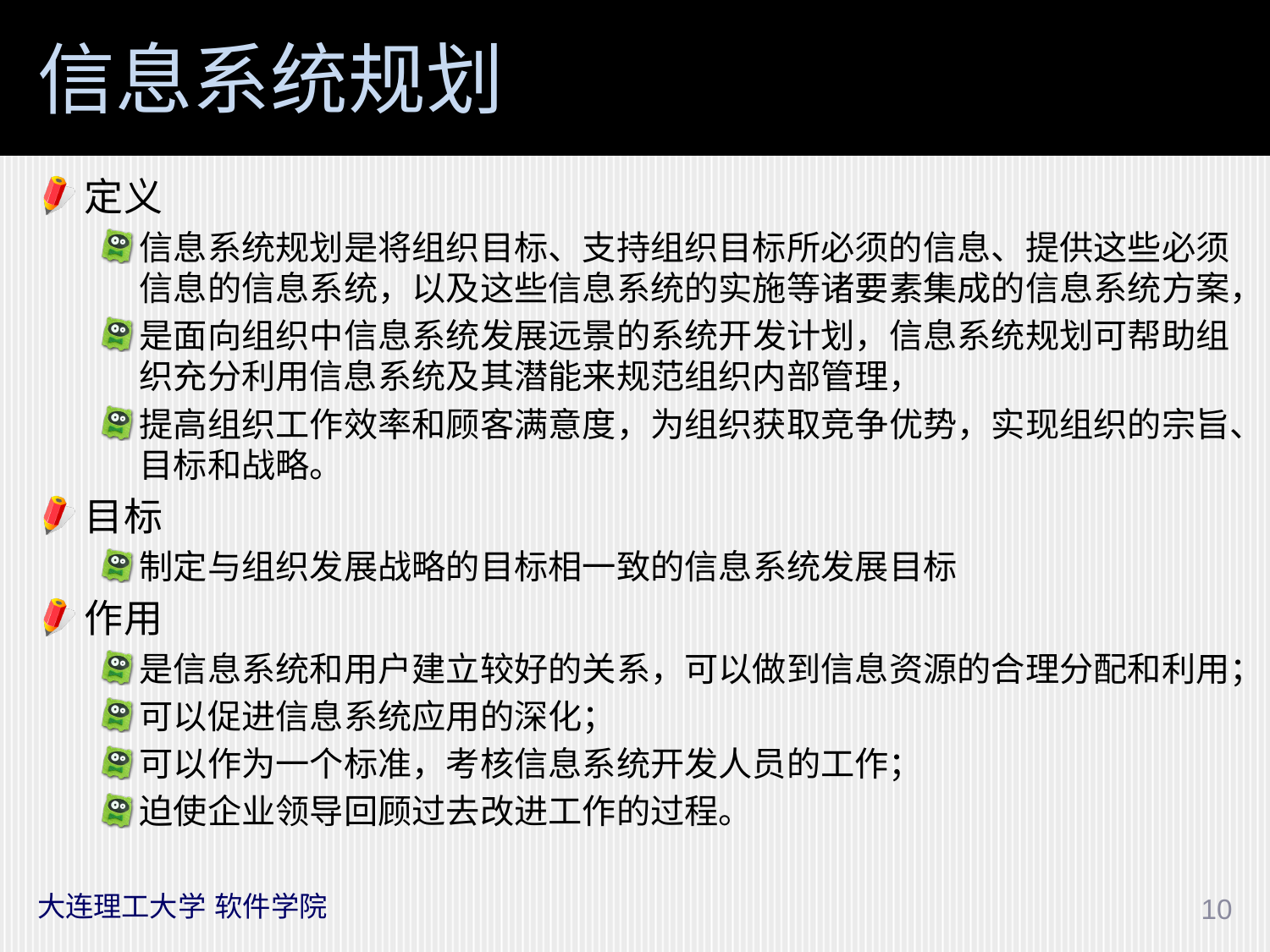

# 信息系统规划
定义
信息系统规划是将组织目标、支持组织目标所必须的信息、提供这些必须信息的信息系统，以及这些信息系统的实施等诸要素集成的信息系统方案，
是面向组织中信息系统发展远景的系统开发计划，信息系统规划可帮助组织充分利用信息系统及其潜能来规范组织内部管理，
提高组织工作效率和顾客满意度，为组织获取竞争优势，实现组织的宗旨、目标和战略。
目标
制定与组织发展战略的目标相一致的信息系统发展目标
作用
是信息系统和用户建立较好的关系，可以做到信息资源的合理分配和利用；
可以促进信息系统应用的深化；
可以作为一个标准，考核信息系统开发人员的工作；
迫使企业领导回顾过去改进工作的过程。
大连理工大学 软件学院
10